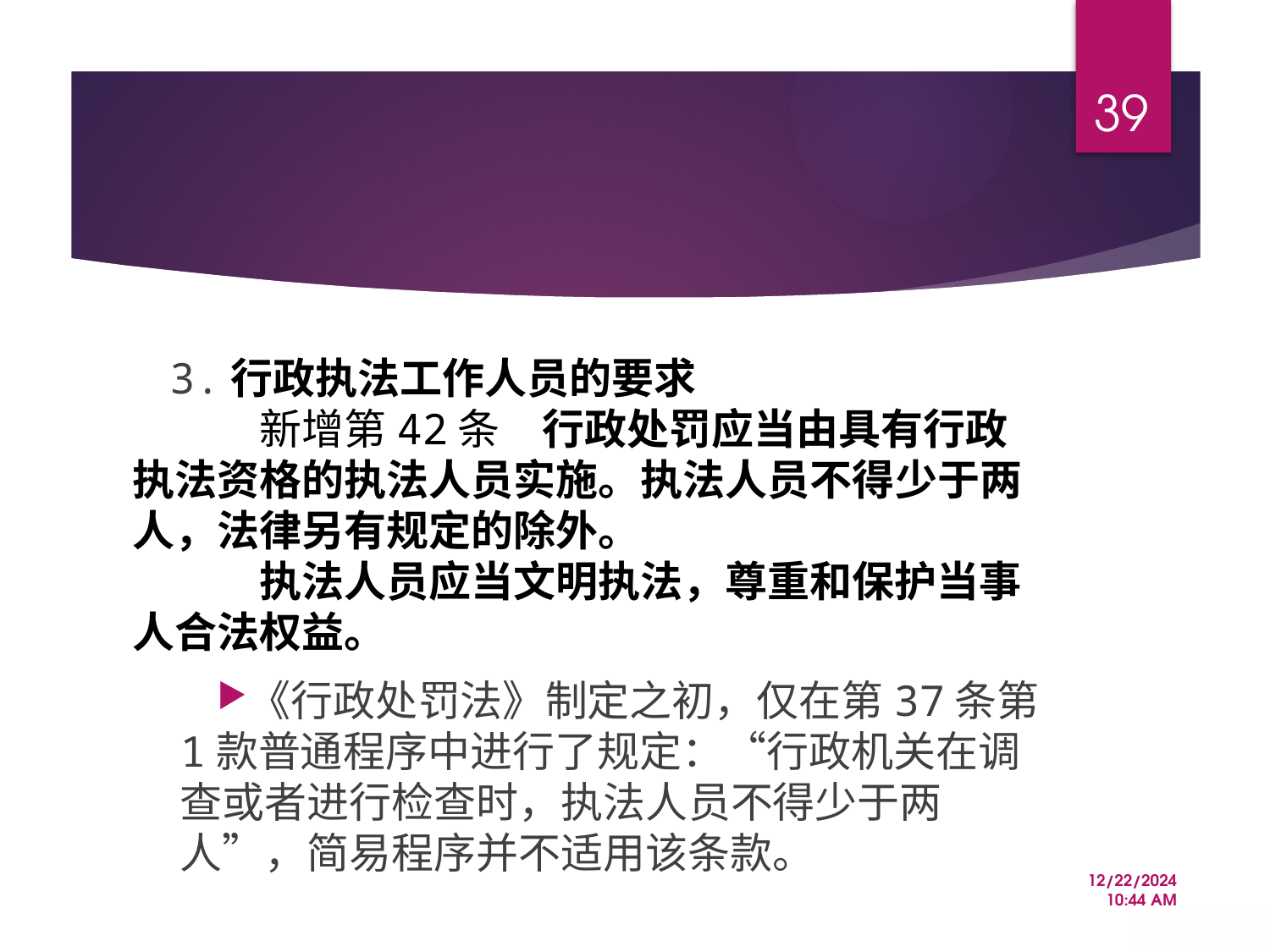

39
#
3.行政执法工作人员的要求
	新增第42条　行政处罚应当由具有行政执法资格的执法人员实施。执法人员不得少于两人，法律另有规定的除外。
	执法人员应当文明执法，尊重和保护当事人合法权益。
《行政处罚法》制定之初，仅在第37条第1款普通程序中进行了规定：“行政机关在调查或者进行检查时，执法人员不得少于两人”，简易程序并不适用该条款。

12/22/2024 10:44 AM